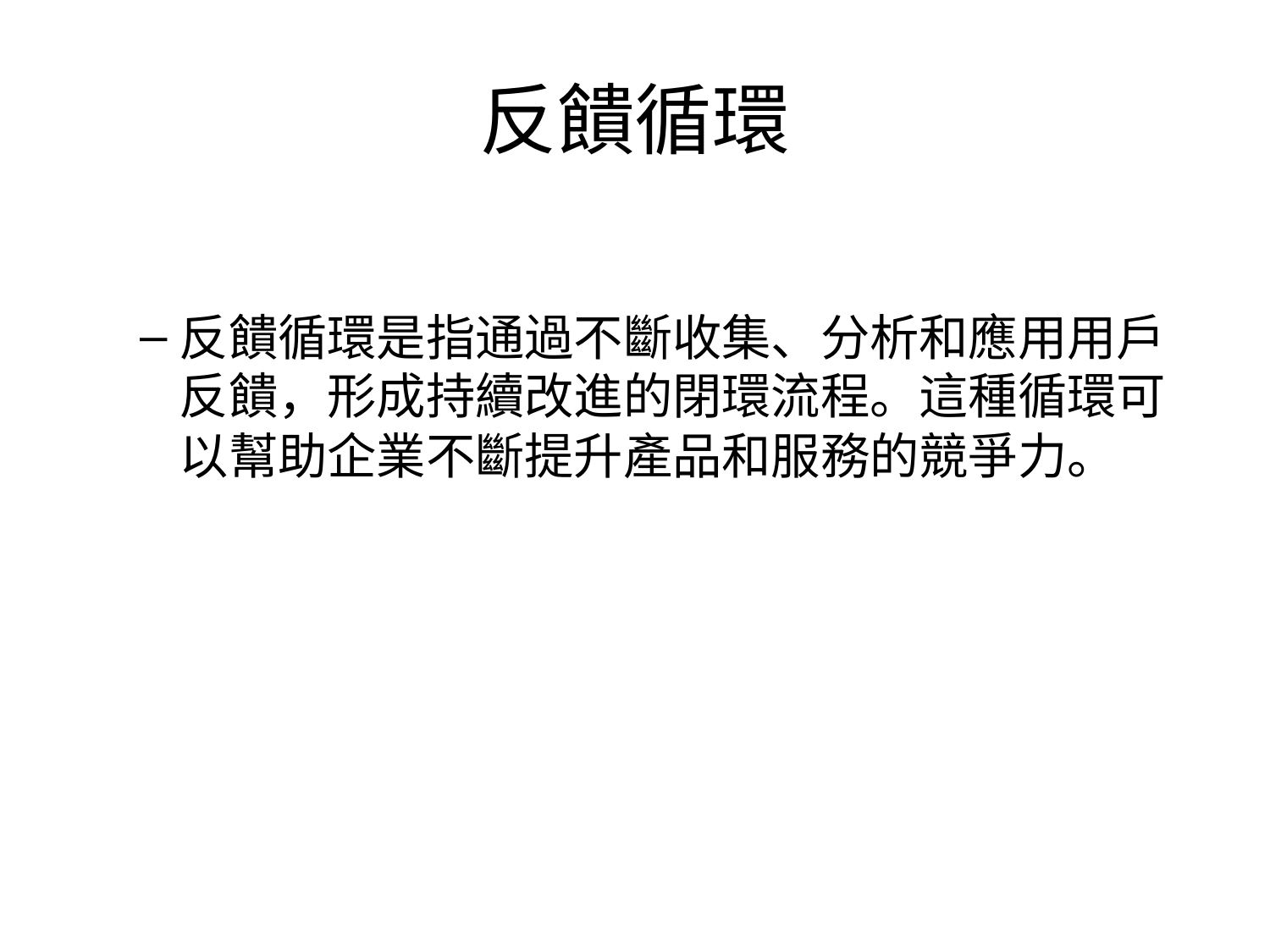

# 反饋循環

反饋循環是指通過不斷收集、分析和應用用戶反饋，形成持續改進的閉環流程。這種循環可以幫助企業不斷提升產品和服務的競爭力。